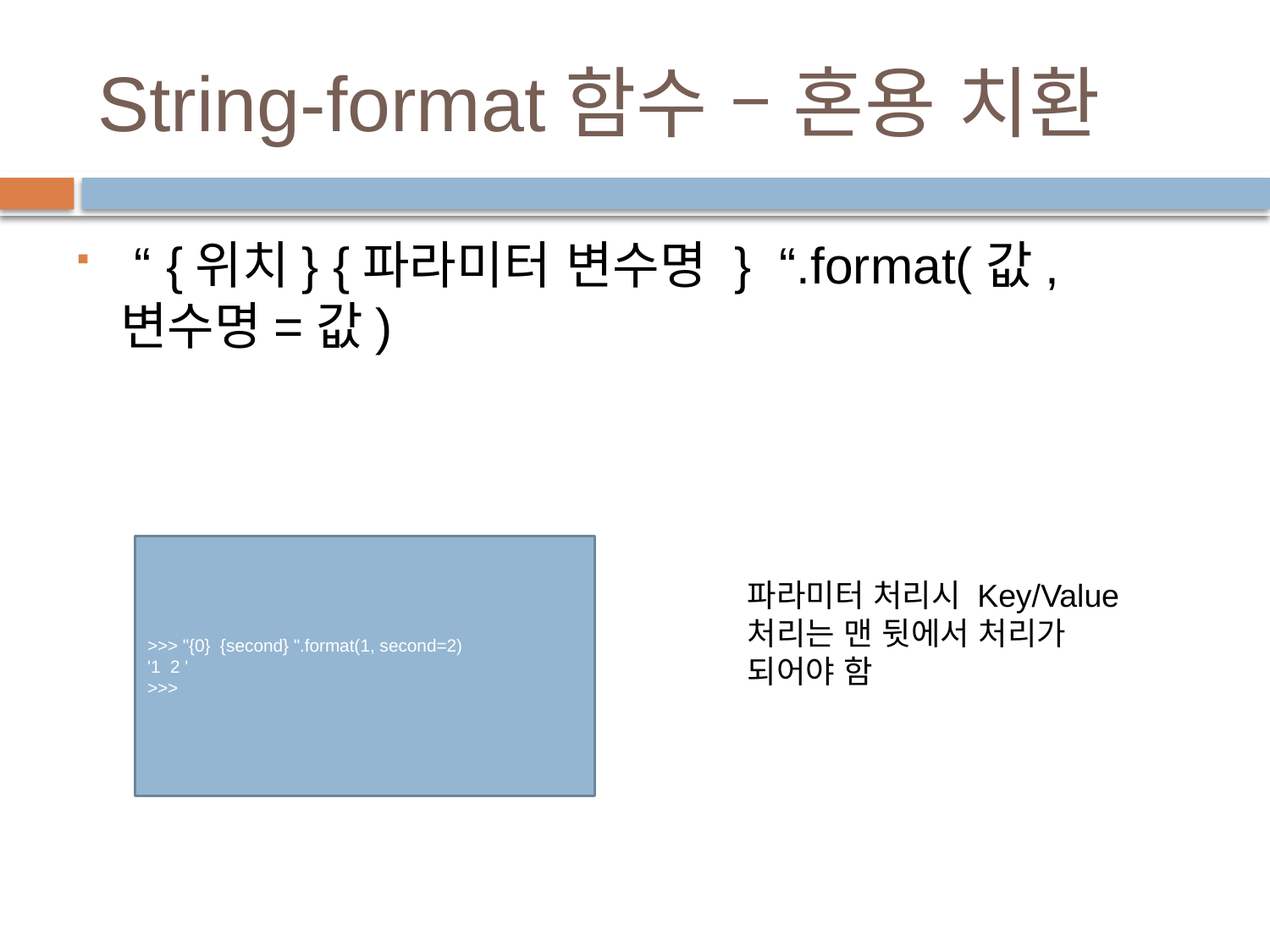

# String-format함수 – 혼용 치환
 “ {위치} {파라미터 변수명 }  “.format(값, 변수명=값)
>>> "{0}  {second} ".format(1, second=2)
'1  2 '
>>>
파라미터 처리시 Key/Value 처리는 맨 뒷에서 처리가 되어야 함